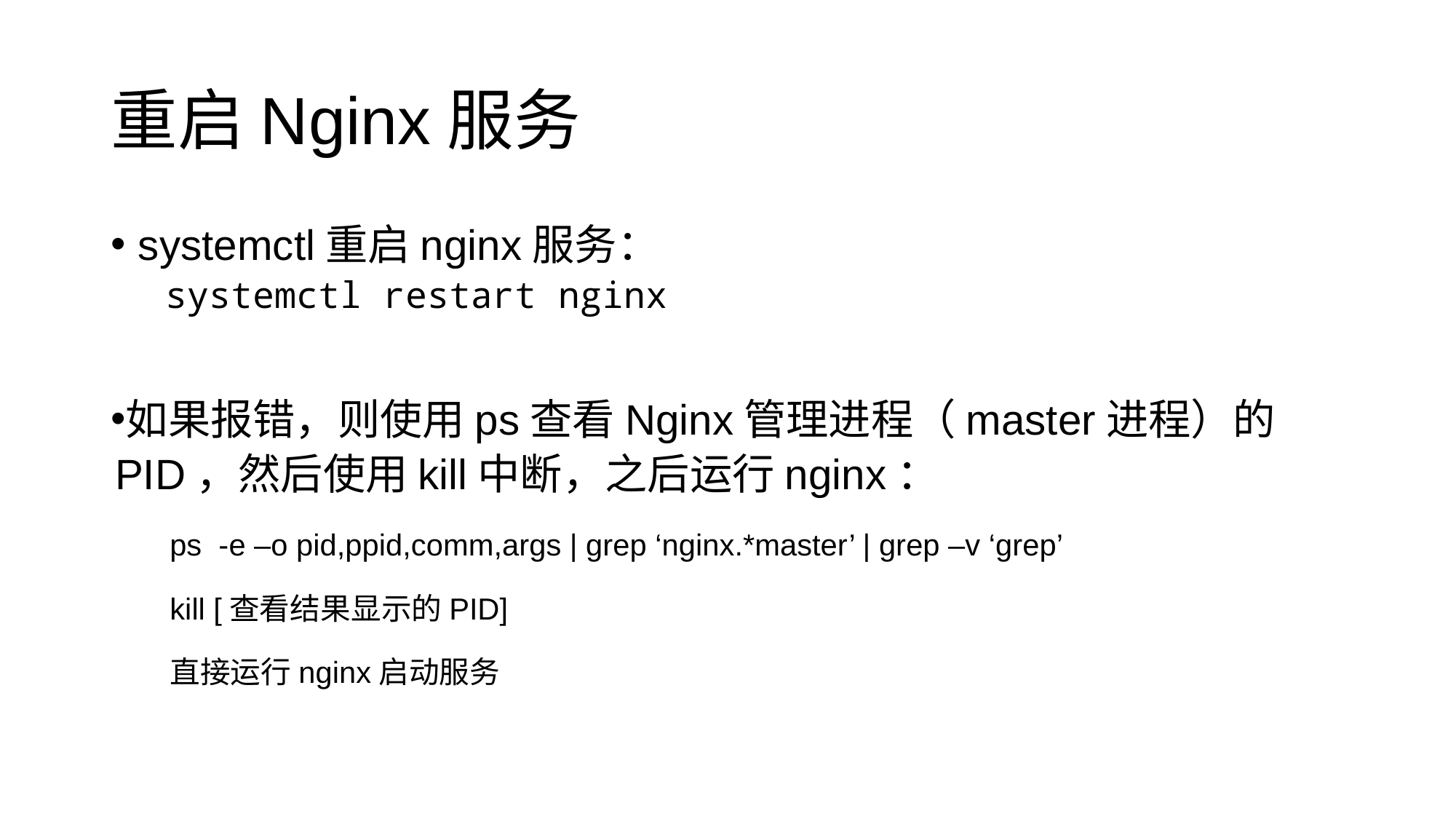

# 重启Nginx服务
systemctl重启nginx服务：
systemctl restart nginx

如果报错，则使用ps查看Nginx管理进程（master进程）的PID，然后使用kill中断，之后运行nginx：
ps  -e –o pid,ppid,comm,args | grep ‘nginx.*master’ | grep –v ‘grep’
kill [查看结果显示的PID]
直接运行nginx启动服务